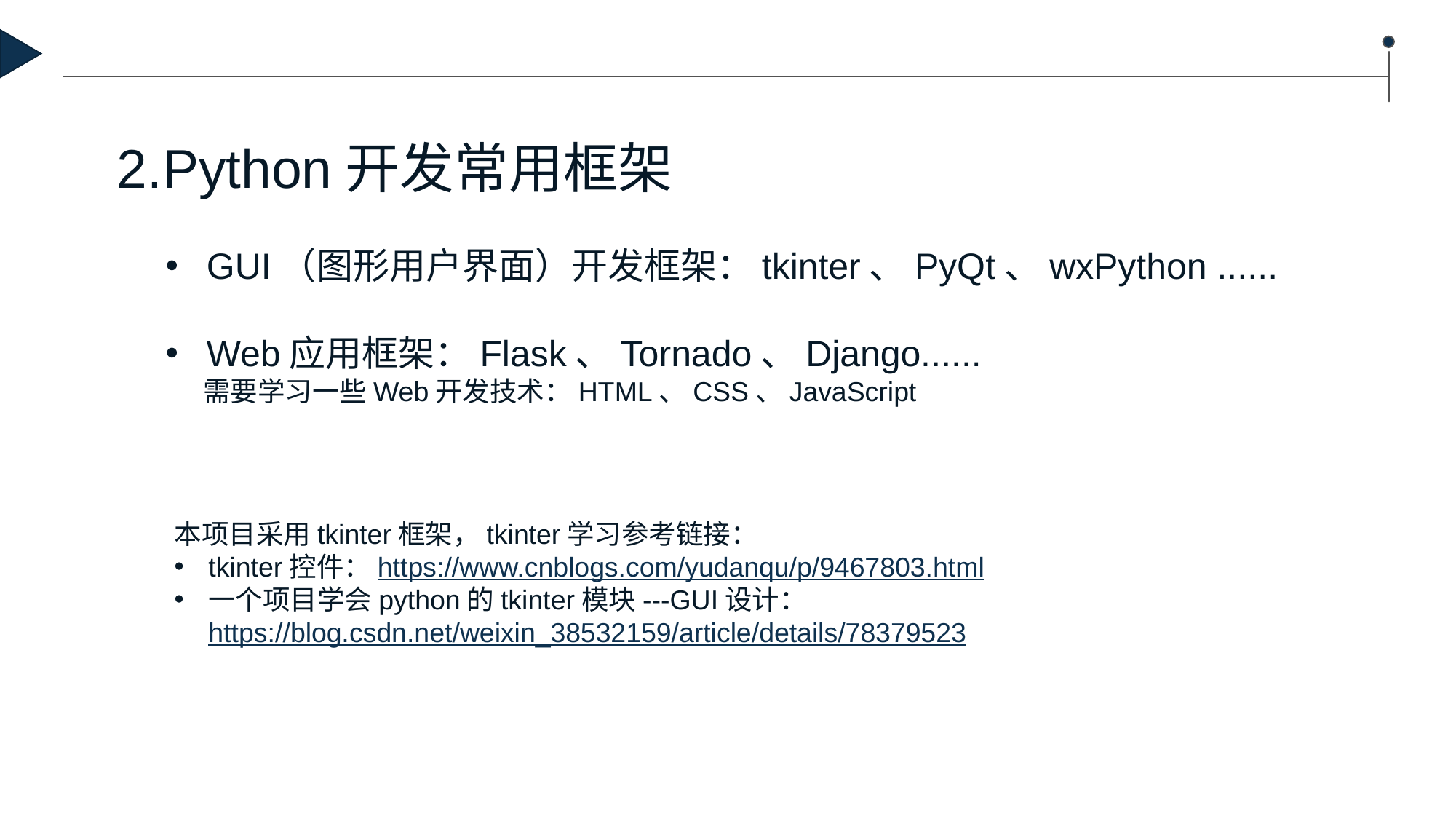

2.Python开发常用框架
GUI（图形用户界面）开发框架：tkinter、PyQt、wxPython ......
Web应用框架：Flask、Tornado、Django......
     需要学习一些Web开发技术：HTML、CSS、JavaScript
本项目采用tkinter框架，tkinter学习参考链接：
tkinter控件：https://www.cnblogs.com/yudanqu/p/9467803.html
一个项目学会python的tkinter模块---GUI设计：https://blog.csdn.net/weixin_38532159/article/details/78379523